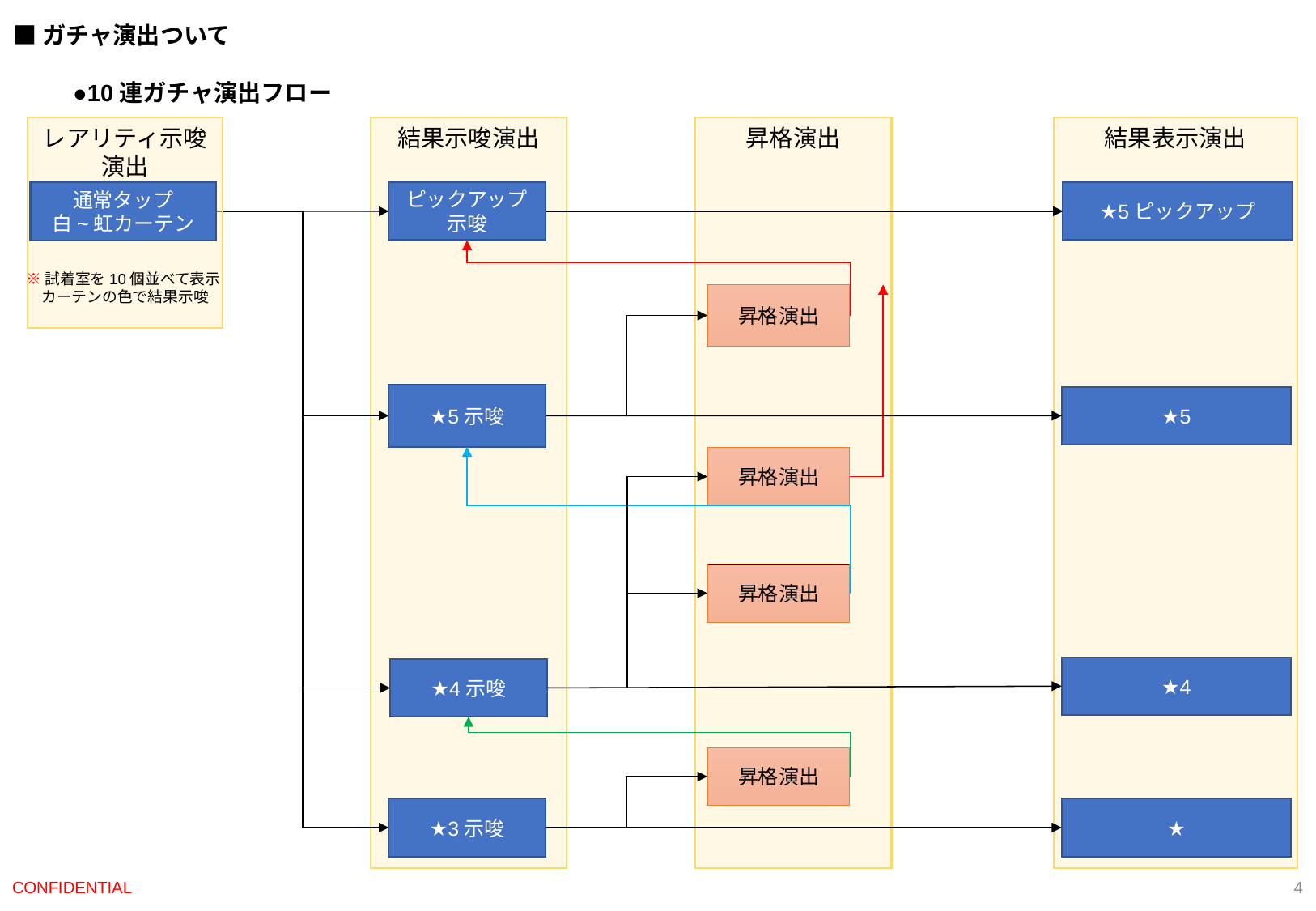

■ガチャ演出ついて
●10連ガチャ演出フロー
レアリティ示唆演出
通常タップ
白~虹カーテン
※試着室を10個並べて表示
　カーテンの色で結果示唆
結果示唆演出
昇格演出
結果表示演出
ピックアップ
示唆
★5ピックアップ

昇格演出
★5示唆
★5
昇格演出
昇格演出
★4
★4示唆
昇格演出
★3示唆
★
4
CONFIDENTIAL